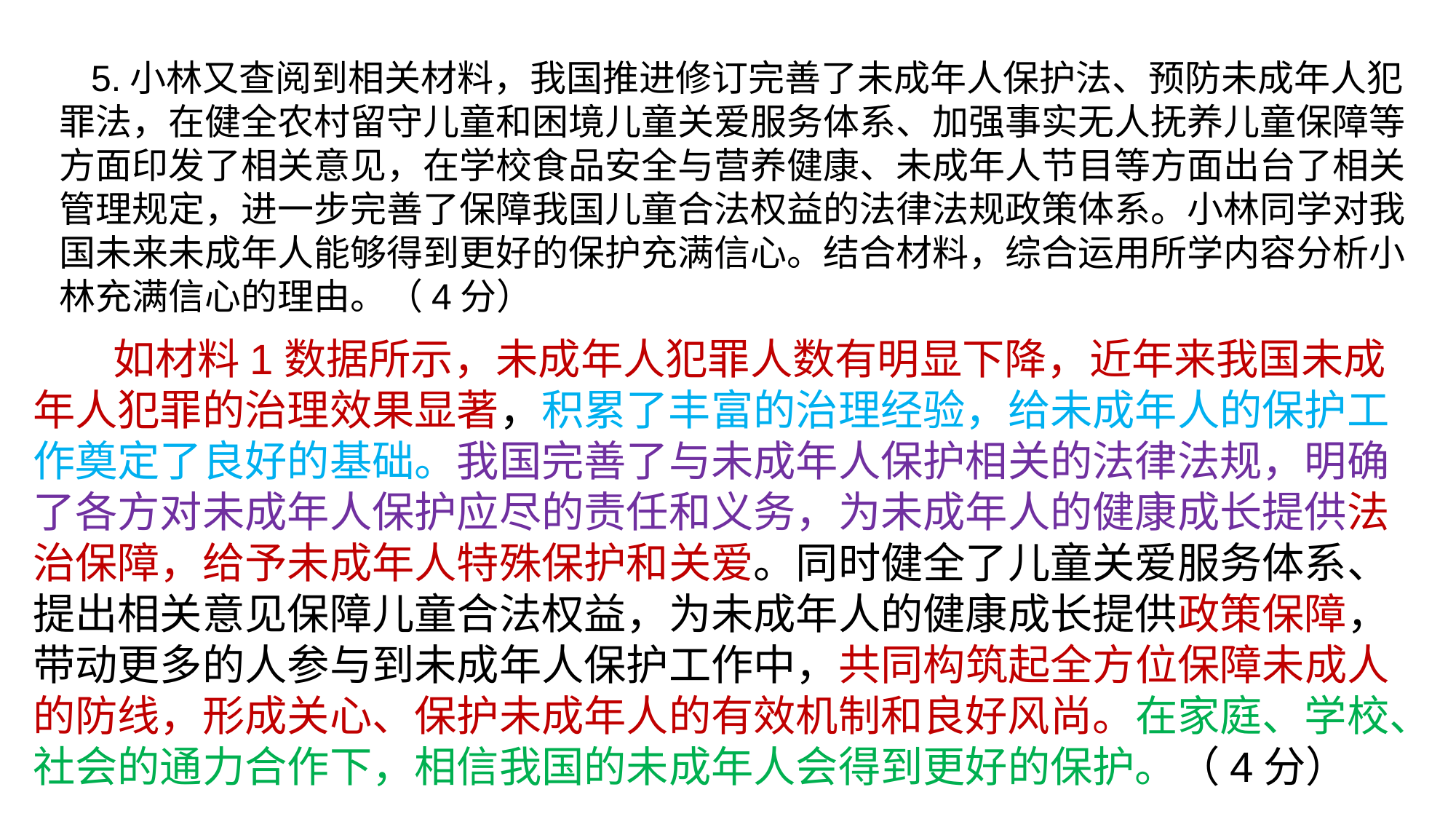

5.小林又查阅到相关材料，我国推进修订完善了未成年人保护法、预防未成年人犯罪法，在健全农村留守儿童和困境儿童关爱服务体系、加强事实无人抚养儿童保障等方面印发了相关意见，在学校食品安全与营养健康、未成年人节目等方面出台了相关管理规定，进一步完善了保障我国儿童合法权益的法律法规政策体系。小林同学对我国未来未成年人能够得到更好的保护充满信心。结合材料，综合运用所学内容分析小林充满信心的理由。（4分）

    如材料1数据所示，未成年人犯罪人数有明显下降，近年来我国未成年人犯罪的治理效果显著，积累了丰富的治理经验，给未成年人的保护工作奠定了良好的基础。我国完善了与未成年人保护相关的法律法规，明确了各方对未成年人保护应尽的责任和义务，为未成年人的健康成长提供法治保障，给予未成年人特殊保护和关爱。同时健全了儿童关爱服务体系、提出相关意见保障儿童合法权益，为未成年人的健康成长提供政策保障，带动更多的人参与到未成年人保护工作中，共同构筑起全方位保障未成人的防线，形成关心、保护未成年人的有效机制和良好风尚。在家庭、学校、社会的通力合作下，相信我国的未成年人会得到更好的保护。（4分）